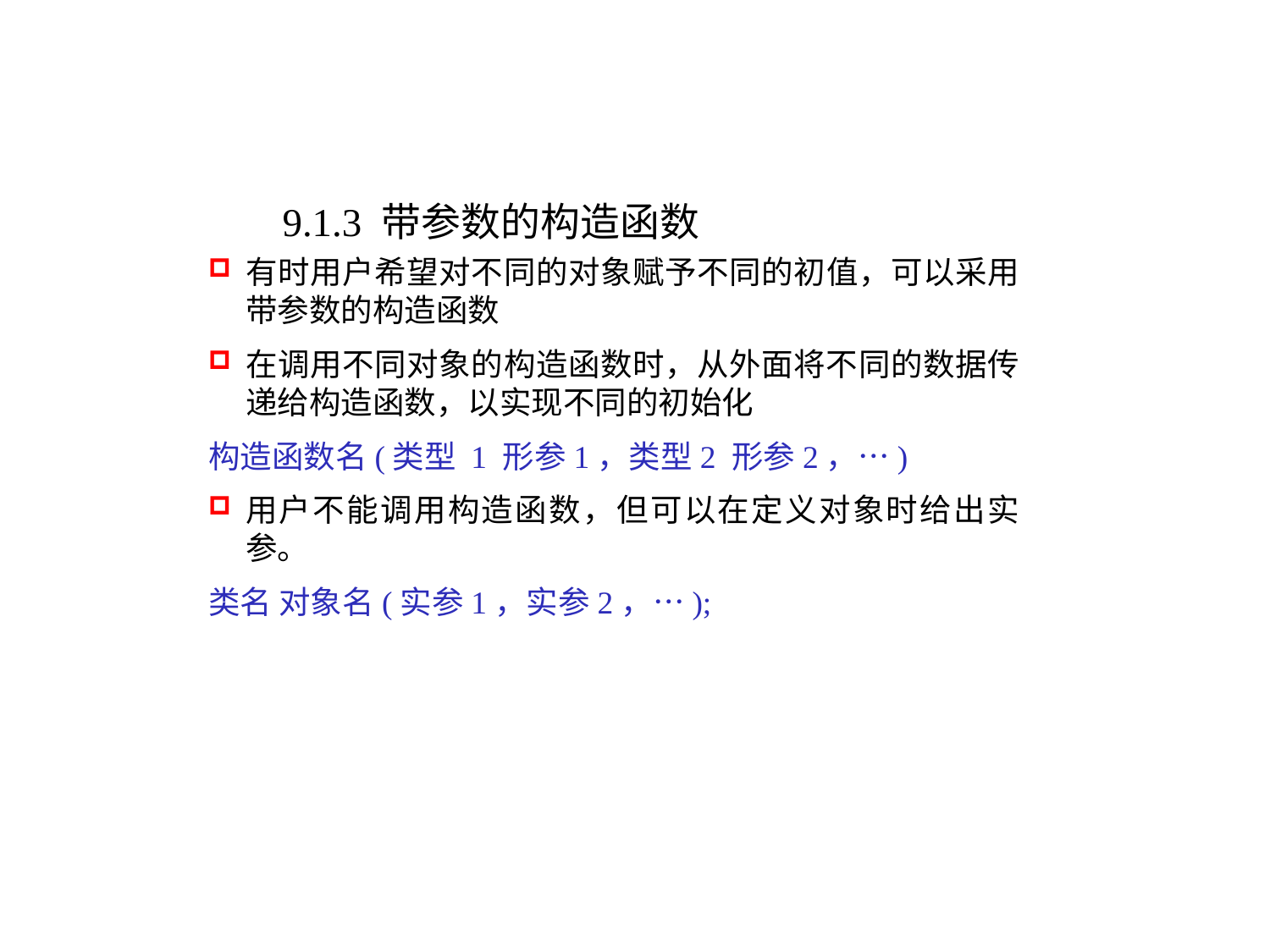

9.1.3 带参数的构造函数
有时用户希望对不同的对象赋予不同的初值，可以采用带参数的构造函数
在调用不同对象的构造函数时，从外面将不同的数据传递给构造函数，以实现不同的初始化
构造函数名(类型 1 形参1，类型2 形参2，…)
用户不能调用构造函数，但可以在定义对象时给出实参。
类名 对象名(实参1，实参2，…);